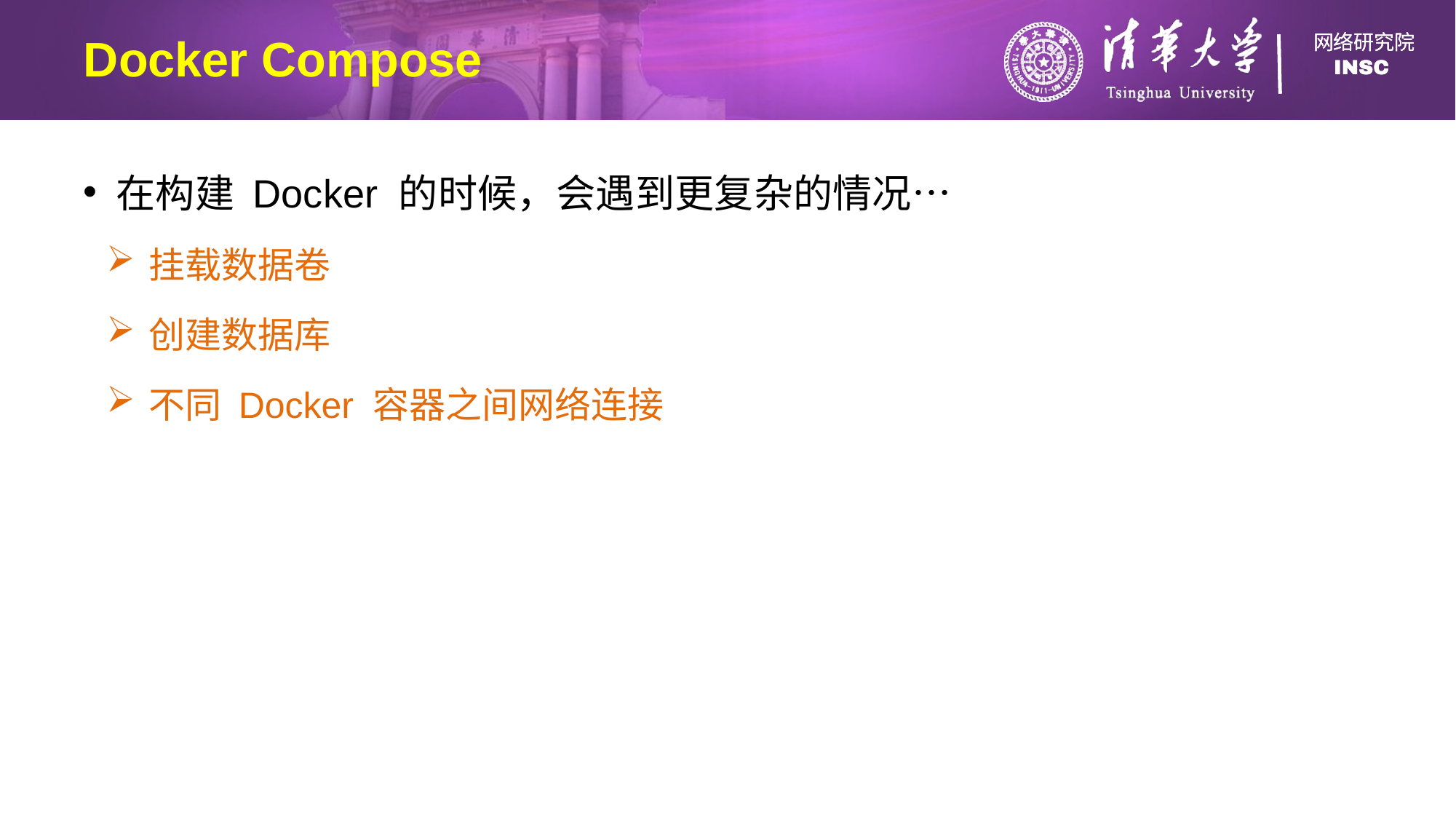

# Docker Compose
在构建 Docker 的时候，会遇到更复杂的情况…
挂载数据卷
创建数据库
不同 Docker 容器之间网络连接